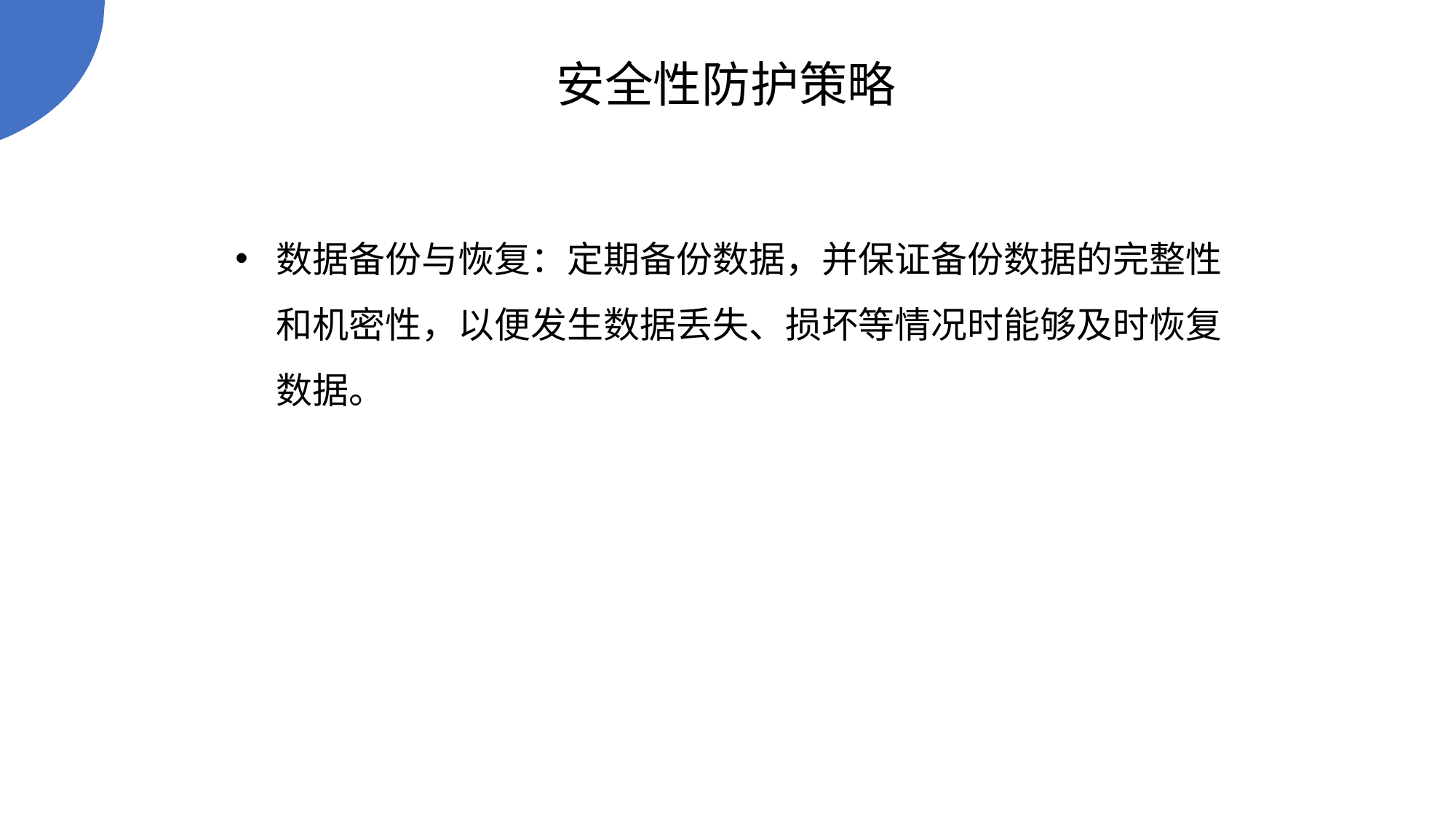

安全性防护策略
数据备份与恢复：定期备份数据，并保证备份数据的完整性和机密性，以便发生数据丢失、损坏等情况时能够及时恢复数据。